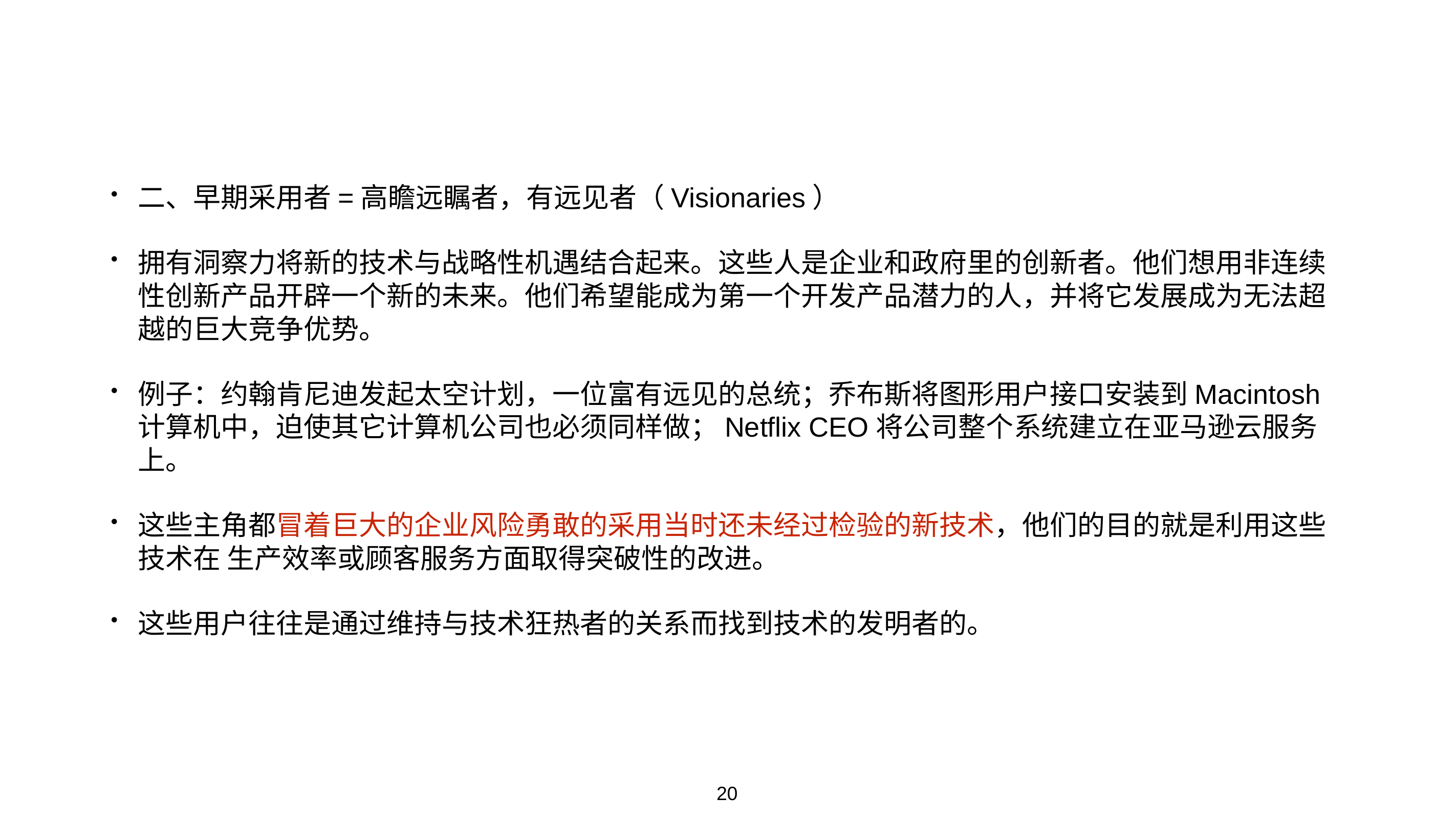

二、早期采用者=高瞻远瞩者，有远见者（Visionaries）
拥有洞察力将新的技术与战略性机遇结合起来。这些人是企业和政府里的创新者。他们想用非连续性创新产品开辟一个新的未来。他们希望能成为第一个开发产品潜力的人，并将它发展成为无法超越的巨大竞争优势。
例子：约翰肯尼迪发起太空计划，一位富有远见的总统；乔布斯将图形用户接口安装到Macintosh计算机中，迫使其它计算机公司也必须同样做；Netflix CEO将公司整个系统建立在亚马逊云服务上。
这些主角都冒着巨大的企业风险勇敢的采用当时还未经过检验的新技术，他们的目的就是利用这些技术在 生产效率或顾客服务方面取得突破性的改进。
这些用户往往是通过维持与技术狂热者的关系而找到技术的发明者的。
20